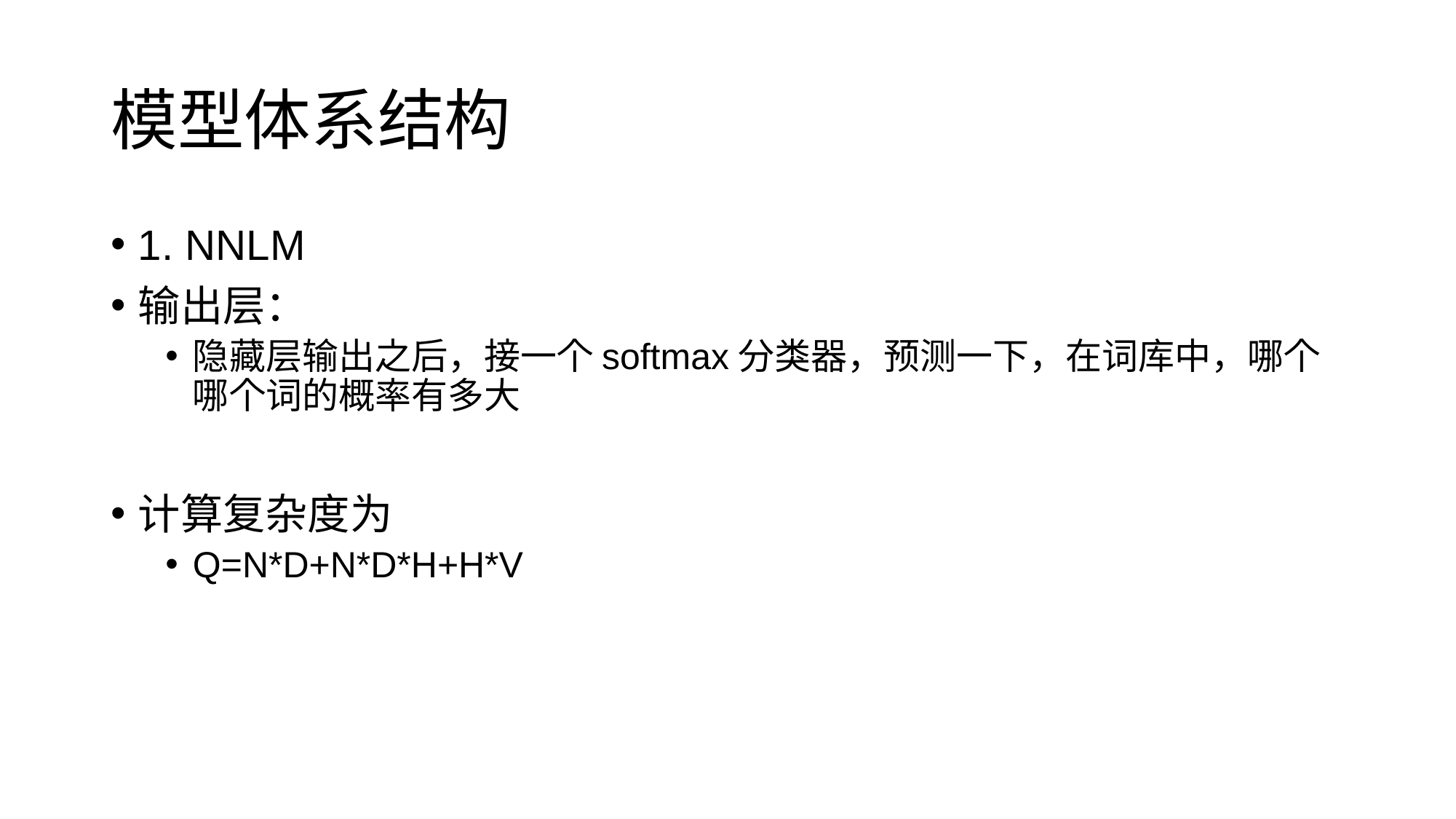

# 模型体系结构
1. NNLM
输出层：
隐藏层输出之后，接一个softmax分类器，预测一下，在词库中，哪个哪个词的概率有多大

计算复杂度为
Q=N*D+N*D*H+H*V